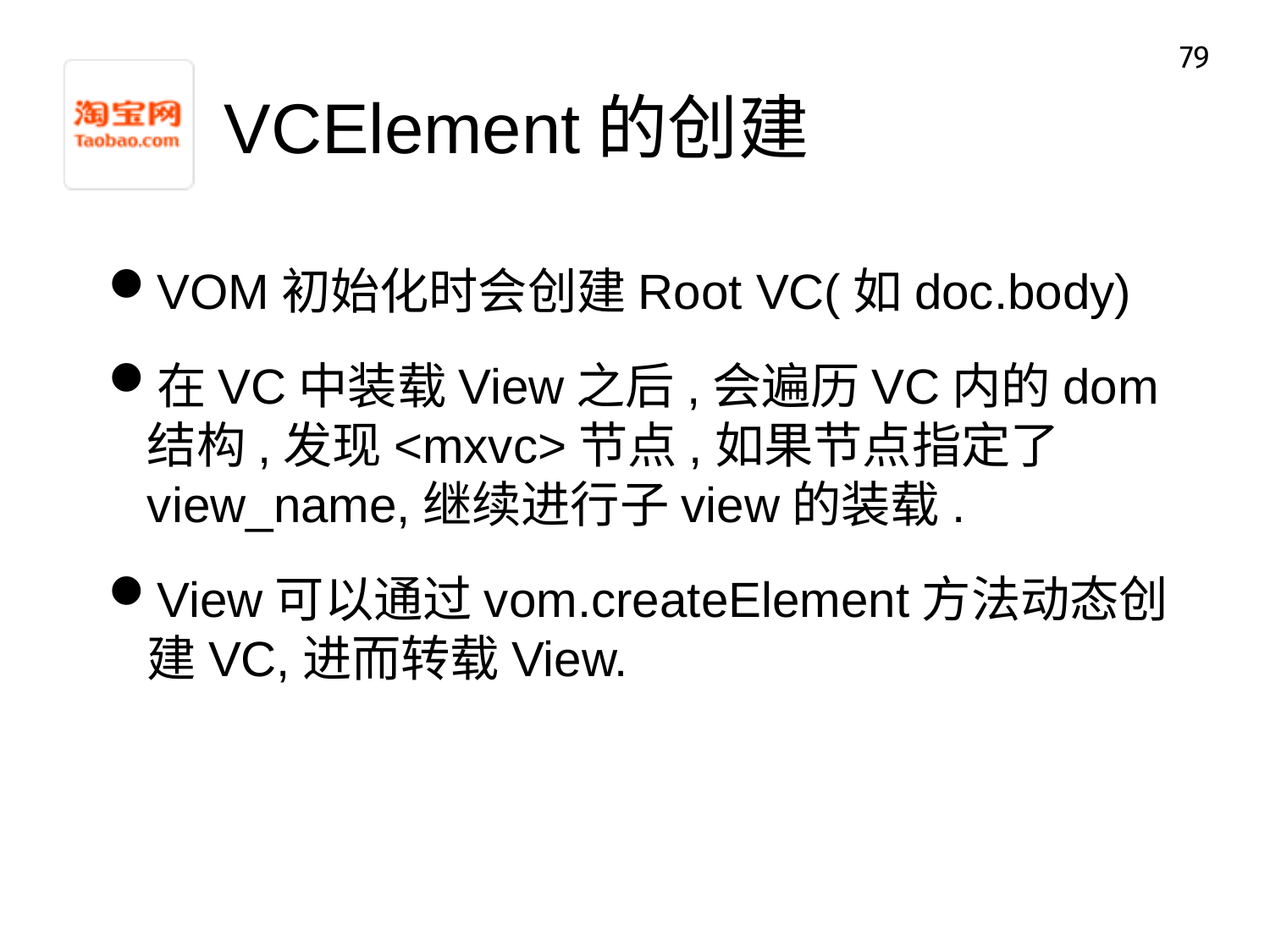

79
# VCElement的创建
VOM初始化时会创建Root VC(如doc.body)
在VC中装载View之后,会遍历VC内的dom结构,发现<mxvc>节点,如果节点指定了view_name,继续进行子view的装载.
View可以通过vom.createElement方法动态创建VC,进而转载View.